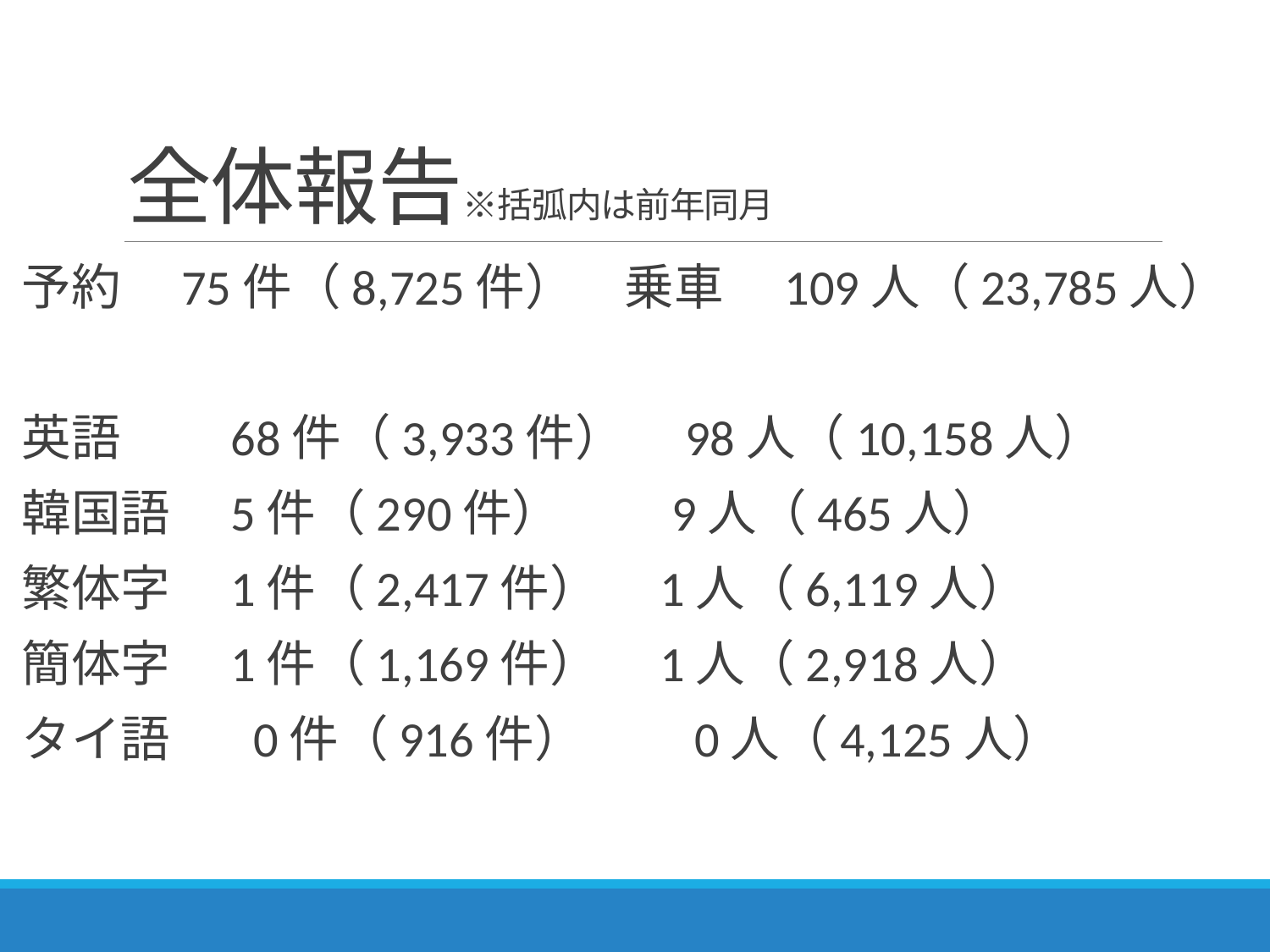

# 全体報告※括弧内は前年同月
予約　75件（8,725件）　乗車　109人（23,785人）

英語　　68件（3,933件）　98人（10,158人）
韓国語　5件（290件）　　9人（465人）
繁体字　1件（2,417件）　1人（6,119人）
簡体字　1件（1,169件）　1人（2,918人）
タイ語　  0件（916件）　　0人（4,125人）